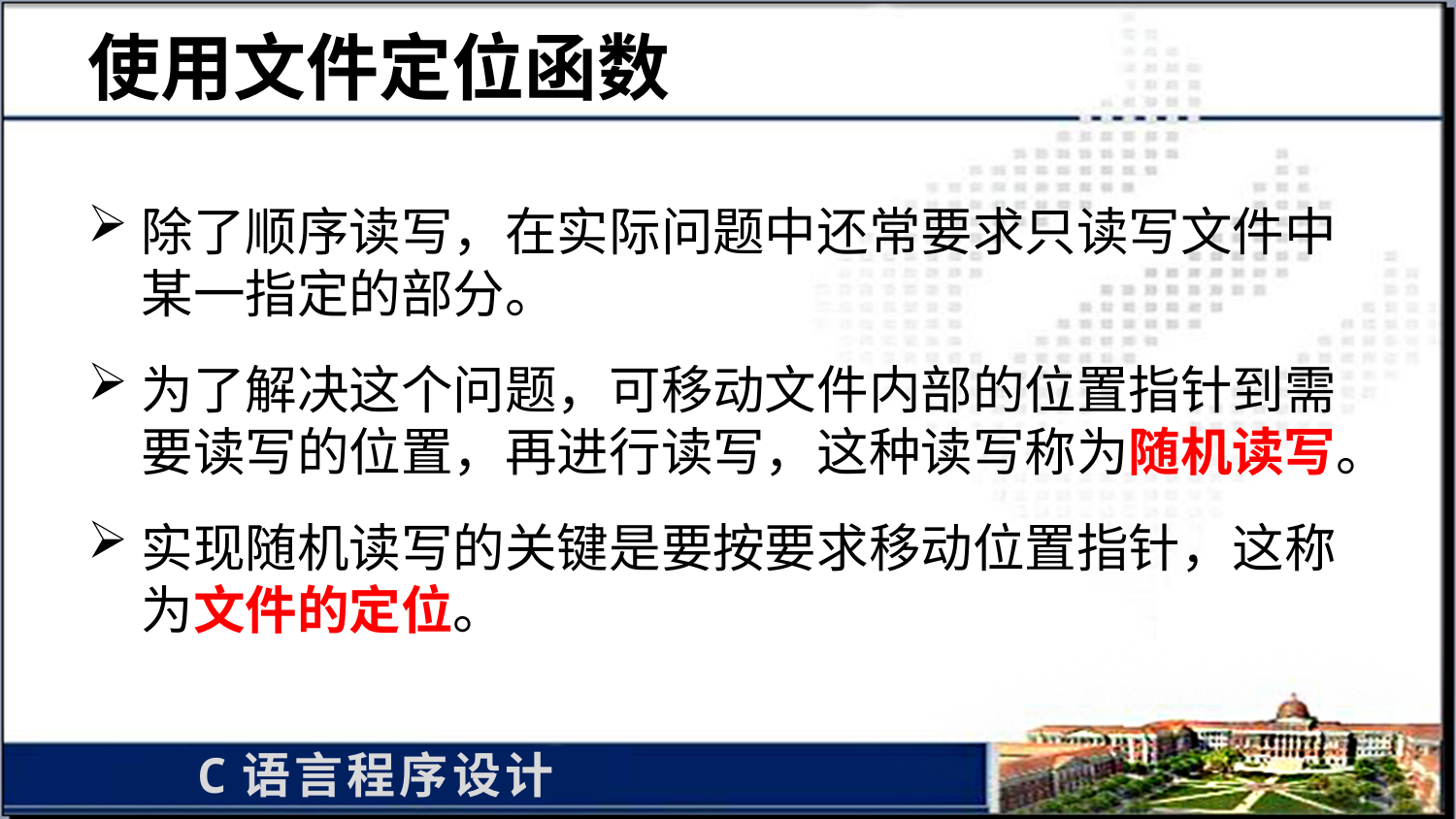

# 使用文件定位函数
除了顺序读写，在实际问题中还常要求只读写文件中某一指定的部分。
为了解决这个问题，可移动文件内部的位置指针到需要读写的位置，再进行读写，这种读写称为随机读写。
实现随机读写的关键是要按要求移动位置指针，这称为文件的定位。